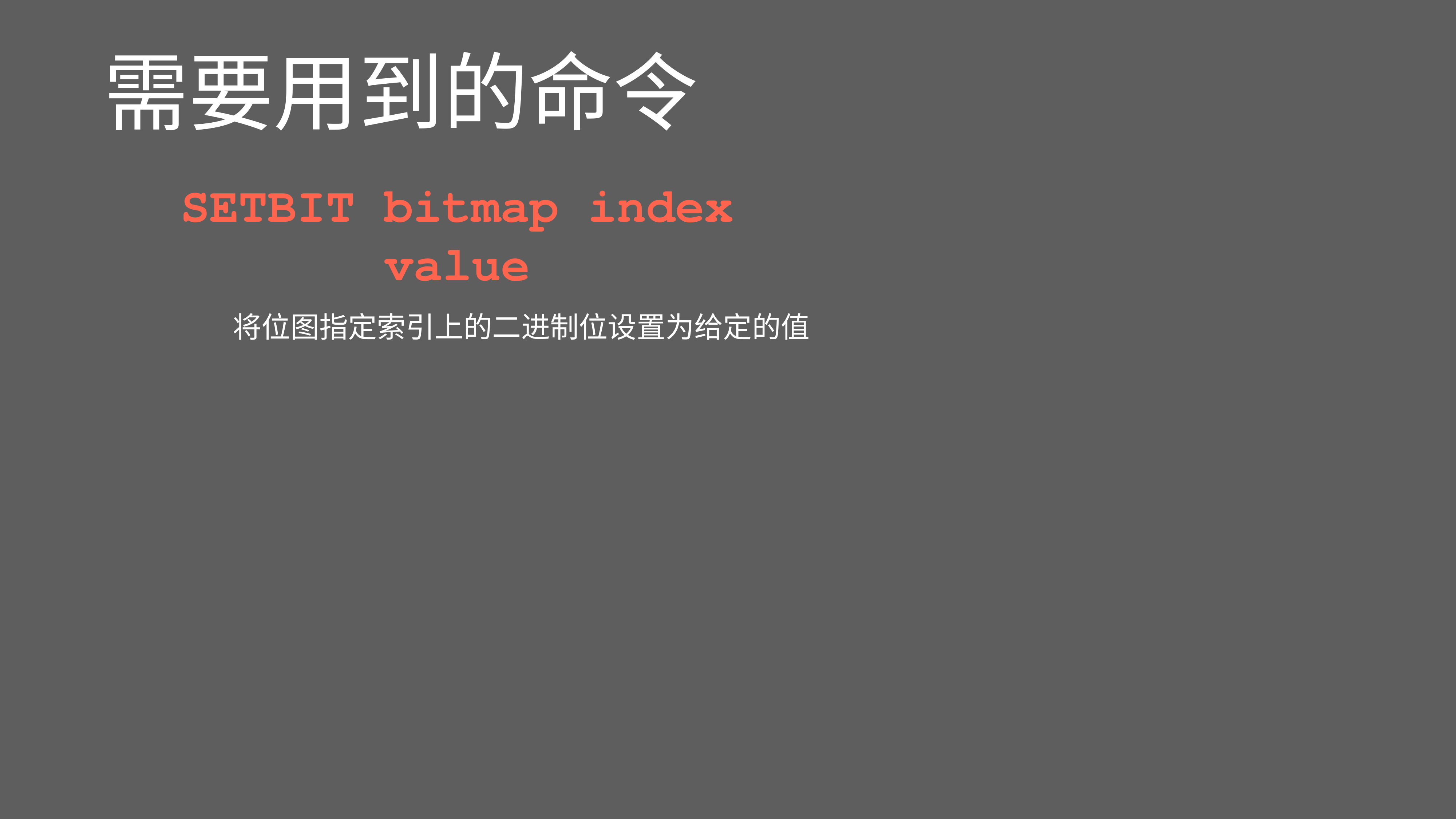

# 需要用到的命令
SETBIT bitmap index value
将位图指定索引上的二进制位设置为给定的值